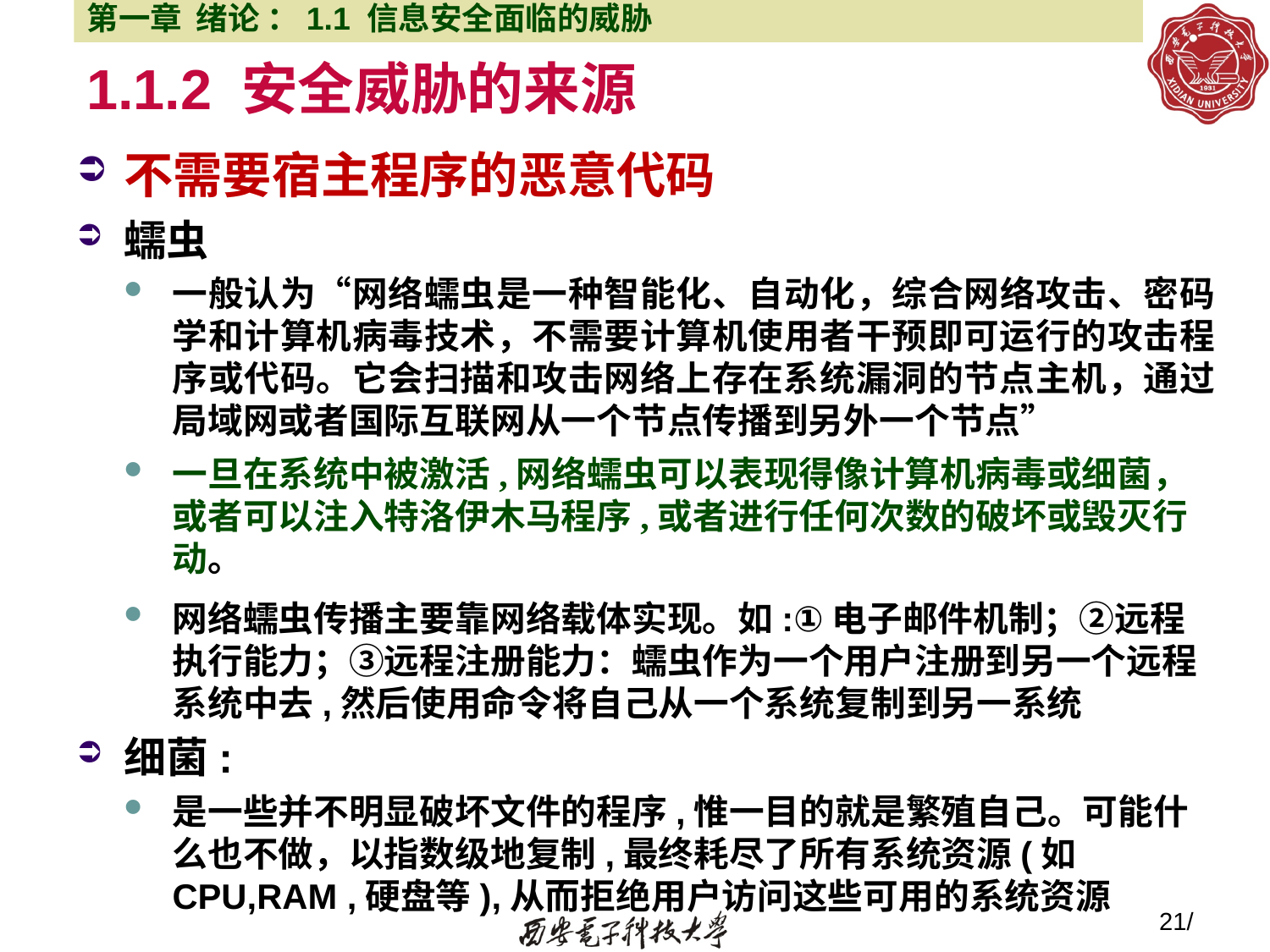

第一章  绪论 ：1.1 信息安全面临的威胁
# 1.1.2 安全威胁的来源
不需要宿主程序的恶意代码
蠕虫
一般认为“网络蠕虫是一种智能化、自动化，综合网络攻击、密码学和计算机病毒技术，不需要计算机使用者干预即可运行的攻击程序或代码。它会扫描和攻击网络上存在系统漏洞的节点主机，通过局域网或者国际互联网从一个节点传播到另外一个节点”
一旦在系统中被激活,网络蠕虫可以表现得像计算机病毒或细菌，或者可以注入特洛伊木马程序,或者进行任何次数的破坏或毁灭行动。
网络蠕虫传播主要靠网络载体实现。如:①电子邮件机制；②远程执行能力；③远程注册能力：蠕虫作为一个用户注册到另一个远程系统中去,然后使用命令将自己从一个系统复制到另一系统
细菌:
是一些并不明显破坏文件的程序,惟一目的就是繁殖自己。可能什么也不做，以指数级地复制,最终耗尽了所有系统资源(如CPU,RAM ,硬盘等),从而拒绝用户访问这些可用的系统资源
21/